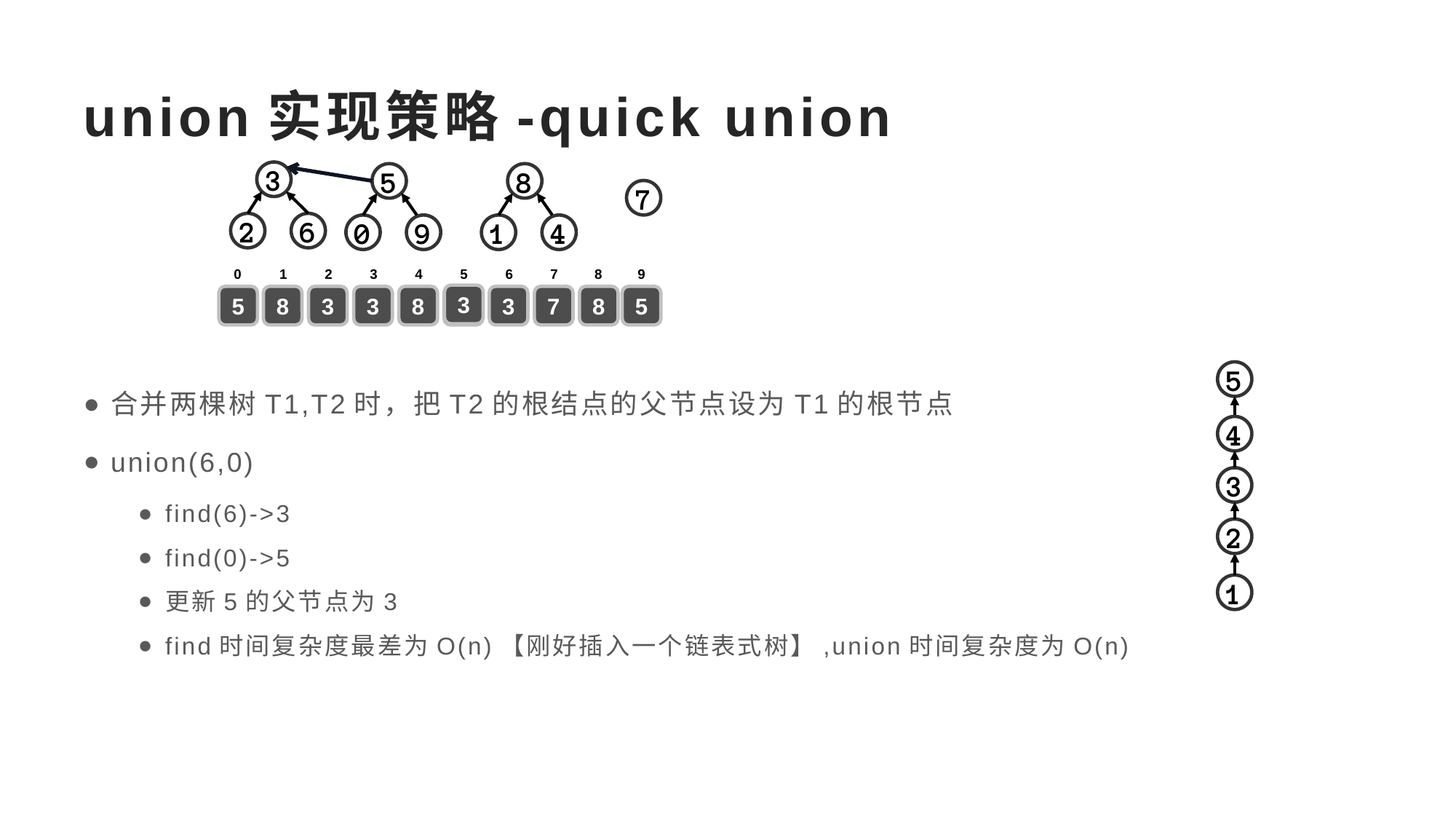

# union实现策略-quick union
3
5
8
7
2
6
0
9
1
4
0
1
2
3
4
5
6
7
8
9
3
5
8
3
3
8
5
3
7
8
5
5
合并两棵树T1,T2时，把T2的根结点的父节点设为T1的根节点
union(6,0)
find(6)->3
find(0)->5
更新5的父节点为3
find时间复杂度最差为O(n)【刚好插入一个链表式树】,union时间复杂度为O(n)
4
3
2
1